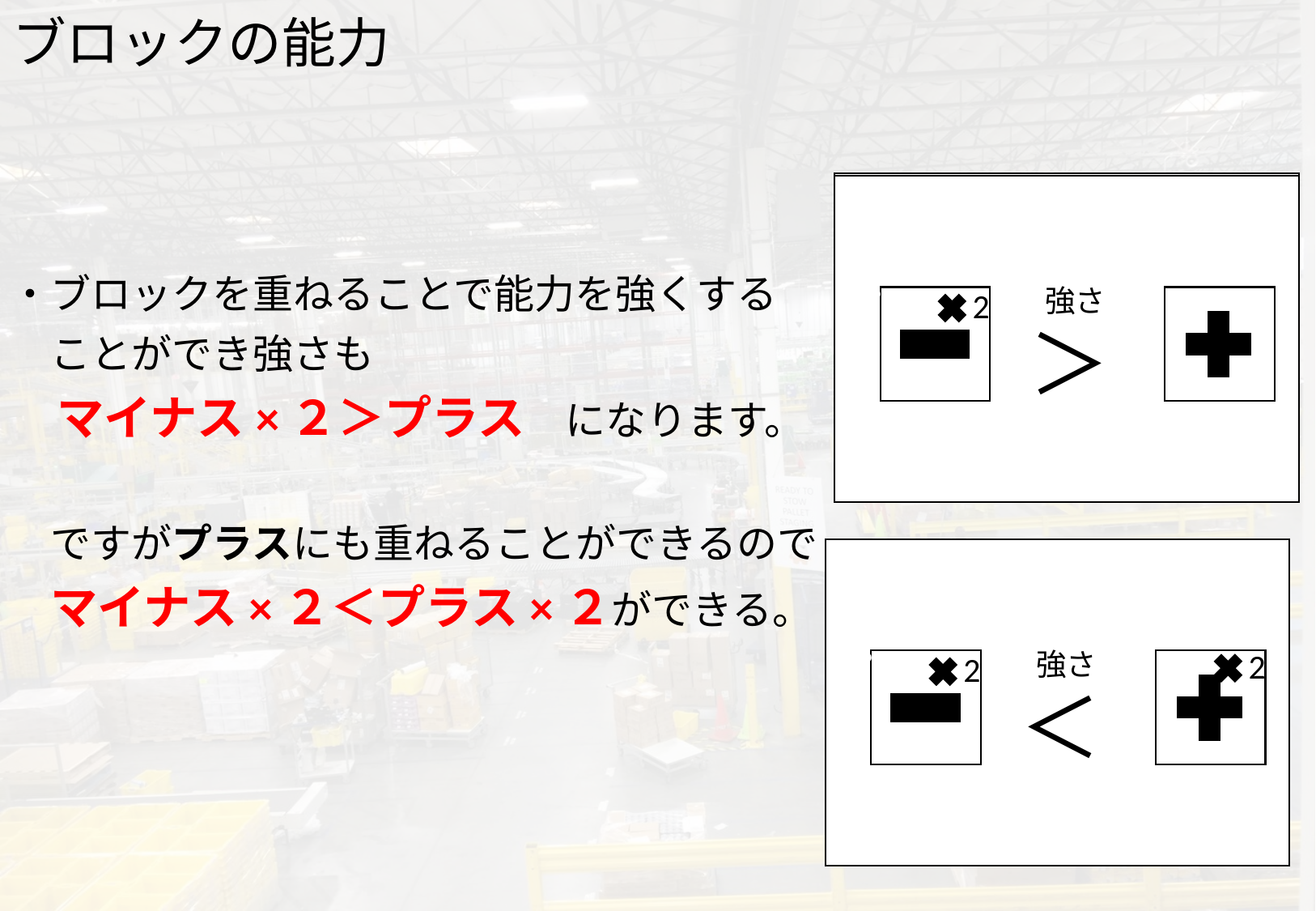

# ブロックの能力

2
0

2

５

強さ

＞
2

・ブロックを重ねることで能力を強くする
　ことができ強さも
　マイナス×２＞プラス　になります。

　ですがプラスにも重ねることができるので
　マイナス×２＜プラス×２ができる。

2

５

強さ

＜
2

2